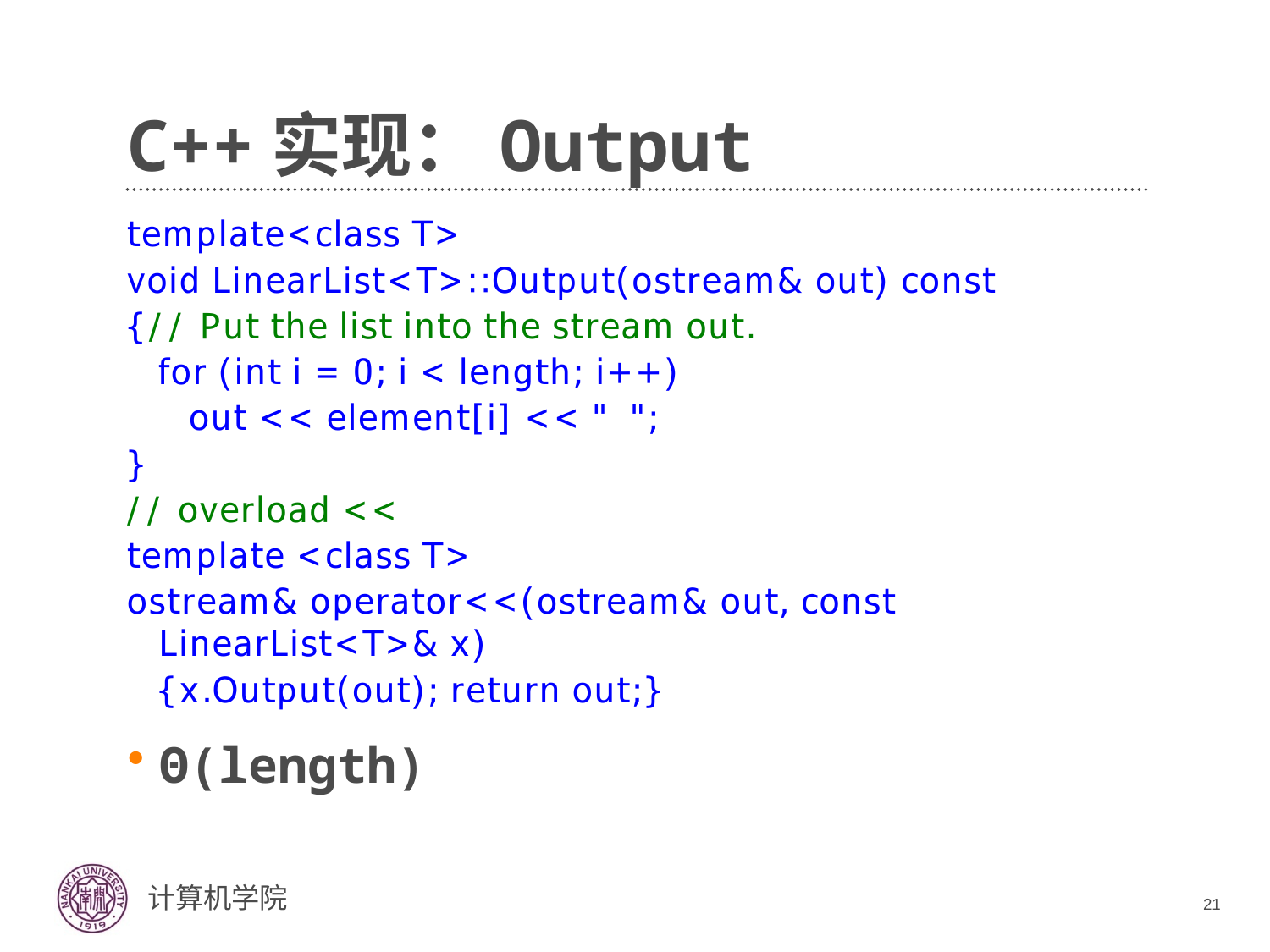

# C++实现：Output
template<class T>
void LinearList<T>::Output(ostream& out) const
{// Put the list into the stream out.
   for (int i = 0; i < length; i++)
      out << element[i] << "  ";
}
// overload <<
template <class T>
ostream& operator<<(ostream& out, const LinearList<T>& x)
   {x.Output(out); return out;}
Θ(length)

21